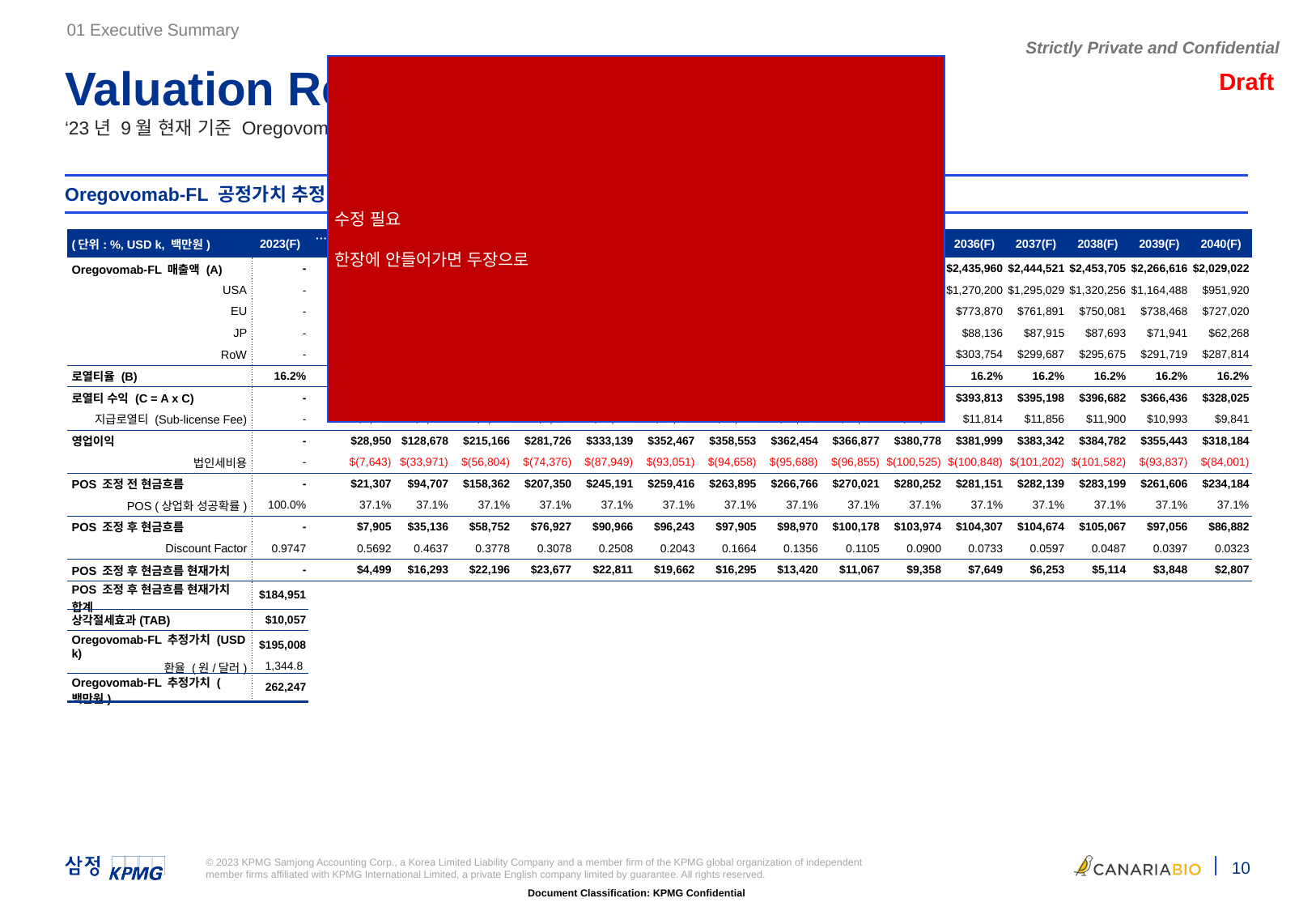

01 Executive Summary

수정 필요

한장에 안들어가면 두장으로
Valuation Result - Oregovomab FL
‘23년 9월 현재 기준 Oregovomab-FL의 공정가치 추정 결과는 하기와 같습니다.
Oregovomab-FL 공정가치 추정 결과
| (단위: %, USD k, 백만원) | 2023(F) | … | 2026(F) | 2027(F) | 2028(F) | 2029(F) | 2030(F) | 2031(F) | 2032(F) | 2033(F) | 2034(F) | 2035(F) | 2036(F) | 2037(F) | 2038(F) | 2039(F) | 2040(F) |
| --- | --- | --- | --- | --- | --- | --- | --- | --- | --- | --- | --- | --- | --- | --- | --- | --- | --- |
| Oregovomab-FL 매출액 (A) | - |  | $188,498 | $835,810 | $1,372,087 | $1,796,531 | $2,124,387 | $2,247,636 | $2,286,444 | $2,311,323 | $2,339,526 | $2,428,170 | $2,435,960 | $2,444,521 | $2,453,705 | $2,266,616 | $2,029,022 |
| USA | - |  | $188,498 | $597,891 | $816,339 | $965,399 | $1,131,276 | $1,153,398 | $1,175,805 | $1,198,727 | $1,222,095 | $1,245,917 | $1,270,200 | $1,295,029 | $1,320,256 | $1,164,488 | $951,920 |
| EU | - |  | - | $217,599 | $493,105 | $650,158 | $743,129 | $836,726 | $823,760 | $810,978 | $798,443 | $786,053 | $773,870 | $761,891 | $750,081 | $738,468 | $727,020 |
| JP | - |  | - | $20,320 | $44,676 | $66,222 | $89,401 | $89,180 | $88,958 | $88,769 | $88,547 | $88,326 | $88,136 | $87,915 | $87,693 | $71,941 | $62,268 |
| RoW | - |  | - | - | $17,968 | $114,752 | $160,581 | $168,332 | $197,920 | $212,849 | $230,441 | $307,874 | $303,754 | $299,687 | $295,675 | $291,719 | $287,814 |
| 로열티율 (B) | 16.2% |  | 16.2% | 16.2% | 16.2% | 16.2% | 16.2% | 16.2% | 16.2% | 16.2% | 16.2% | 16.2% | 16.2% | 16.2% | 16.2% | 16.2% | 16.2% |
| 로열티 수익 (C = A x C) | - |  | $30,474 | $135,123 | $221,821 | $290,439 | $343,443 | $363,368 | $369,642 | $373,664 | $378,223 | $392,554 | $393,813 | $395,198 | $396,682 | $366,436 | $328,025 |
| 지급로열티 (Sub-license Fee) | - |  | $1,524 | $6,444 | $6,655 | $8,713 | $10,303 | $10,901 | $11,089 | $11,210 | $11,347 | $11,777 | $11,814 | $11,856 | $11,900 | $10,993 | $9,841 |
| 영업이익 | - |  | $28,950 | $128,678 | $215,166 | $281,726 | $333,139 | $352,467 | $358,553 | $362,454 | $366,877 | $380,778 | $381,999 | $383,342 | $384,782 | $355,443 | $318,184 |
| 법인세비용 | - |  | $(7,643) | $(33,971) | $(56,804) | $(74,376) | $(87,949) | $(93,051) | $(94,658) | $(95,688) | $(96,855) | $(100,525) | $(100,848) | $(101,202) | $(101,582) | $(93,837) | $(84,001) |
| POS 조정 전 현금흐름 | - |  | $21,307 | $94,707 | $158,362 | $207,350 | $245,191 | $259,416 | $263,895 | $266,766 | $270,021 | $280,252 | $281,151 | $282,139 | $283,199 | $261,606 | $234,184 |
| POS (상업화 성공확률) | 100.0% |  | 37.1% | 37.1% | 37.1% | 37.1% | 37.1% | 37.1% | 37.1% | 37.1% | 37.1% | 37.1% | 37.1% | 37.1% | 37.1% | 37.1% | 37.1% |
| POS 조정 후 현금흐름 | - |  | $7,905 | $35,136 | $58,752 | $76,927 | $90,966 | $96,243 | $97,905 | $98,970 | $100,178 | $103,974 | $104,307 | $104,674 | $105,067 | $97,056 | $86,882 |
| Discount Factor | 0.9747 |  | 0.5692 | 0.4637 | 0.3778 | 0.3078 | 0.2508 | 0.2043 | 0.1664 | 0.1356 | 0.1105 | 0.0900 | 0.0733 | 0.0597 | 0.0487 | 0.0397 | 0.0323 |
| POS 조정 후 현금흐름 현재가치 | - |  | $4,499 | $16,293 | $22,196 | $23,677 | $22,811 | $19,662 | $16,295 | $13,420 | $11,067 | $9,358 | $7,649 | $6,253 | $5,114 | $3,848 | $2,807 |
| POS 조정 후 현금흐름 현재가치 합계 | $184,951 |  |  |  |  |  |  |  |  |  |  |  |  |  |  |  |  |
| 상각절세효과(TAB) | $10,057 |  |  |  |  |  |  |  |  |  |  |  |  |  |  |  |  |
| Oregovomab-FL 추정가치 (USD k) | $195,008 |  |  |  |  |  |  |  |  |  |  |  |  |  |  |  |  |
| 환율 (원/달러) | 1,344.8 |  |  |  |  |  |  |  |  |  |  |  |  |  |  |  |  |
| Oregovomab-FL 추정가치 (백만원) | 262,247 |  |  |  |  |  |  |  |  |  |  |  |  |  |  |  |  |